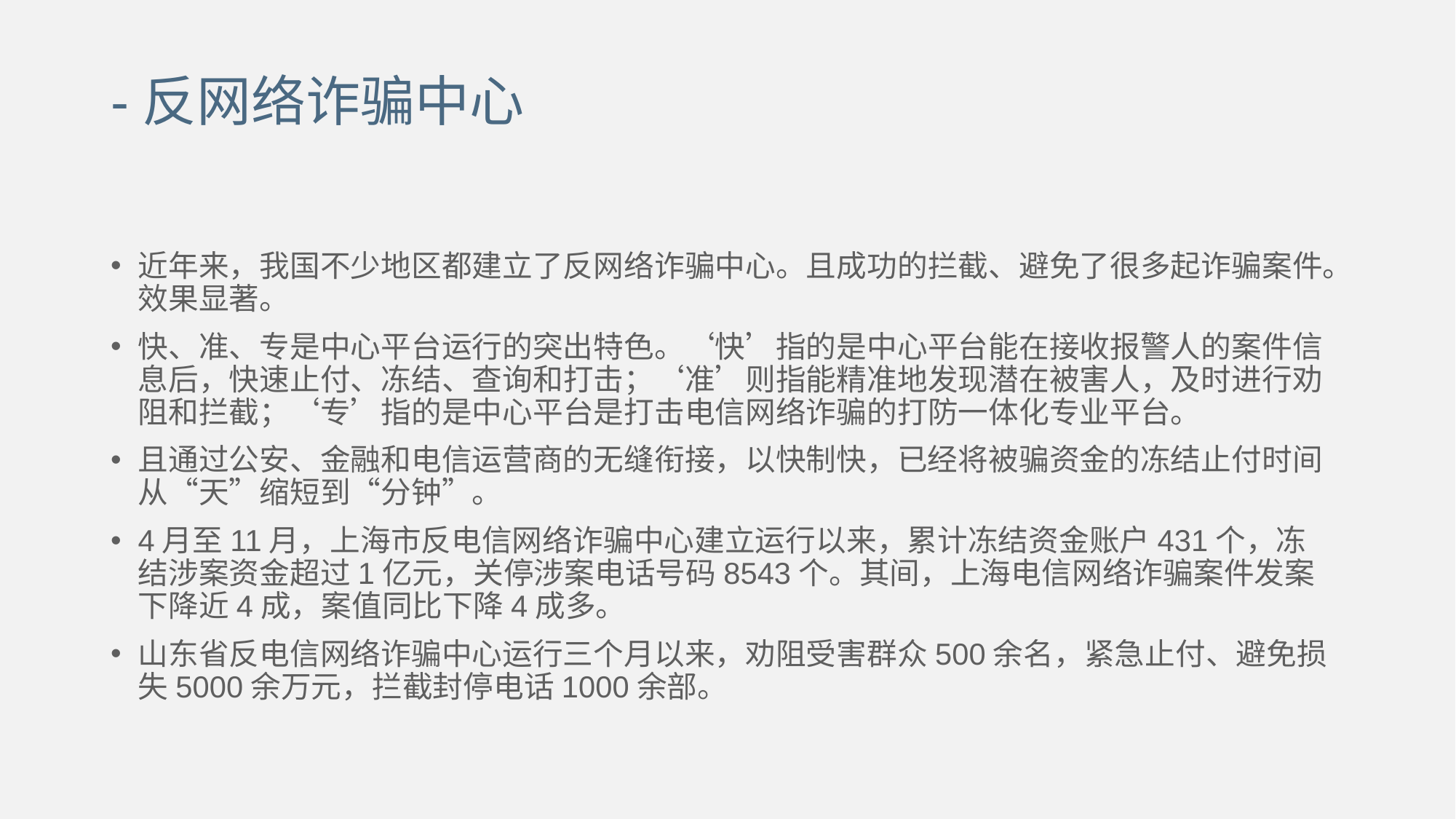

-反网络诈骗中心

近年来，我国不少地区都建立了反网络诈骗中心。且成功的拦截、避免了很多起诈骗案件。效果显著。
快、准、专是中心平台运行的突出特色。‘快’指的是中心平台能在接收报警人的案件信息后，快速止付、冻结、查询和打击；‘准’则指能精准地发现潜在被害人，及时进行劝阻和拦截；‘专’指的是中心平台是打击电信网络诈骗的打防一体化专业平台。
且通过公安、金融和电信运营商的无缝衔接，以快制快，已经将被骗资金的冻结止付时间从“天”缩短到“分钟”。
4月至11月，上海市反电信网络诈骗中心建立运行以来，累计冻结资金账户431个，冻结涉案资金超过1亿元，关停涉案电话号码8543个。其间，上海电信网络诈骗案件发案下降近4成，案值同比下降4成多。
山东省反电信网络诈骗中心运行三个月以来，劝阻受害群众500余名，紧急止付、避免损失5000余万元，拦截封停电话1000余部。